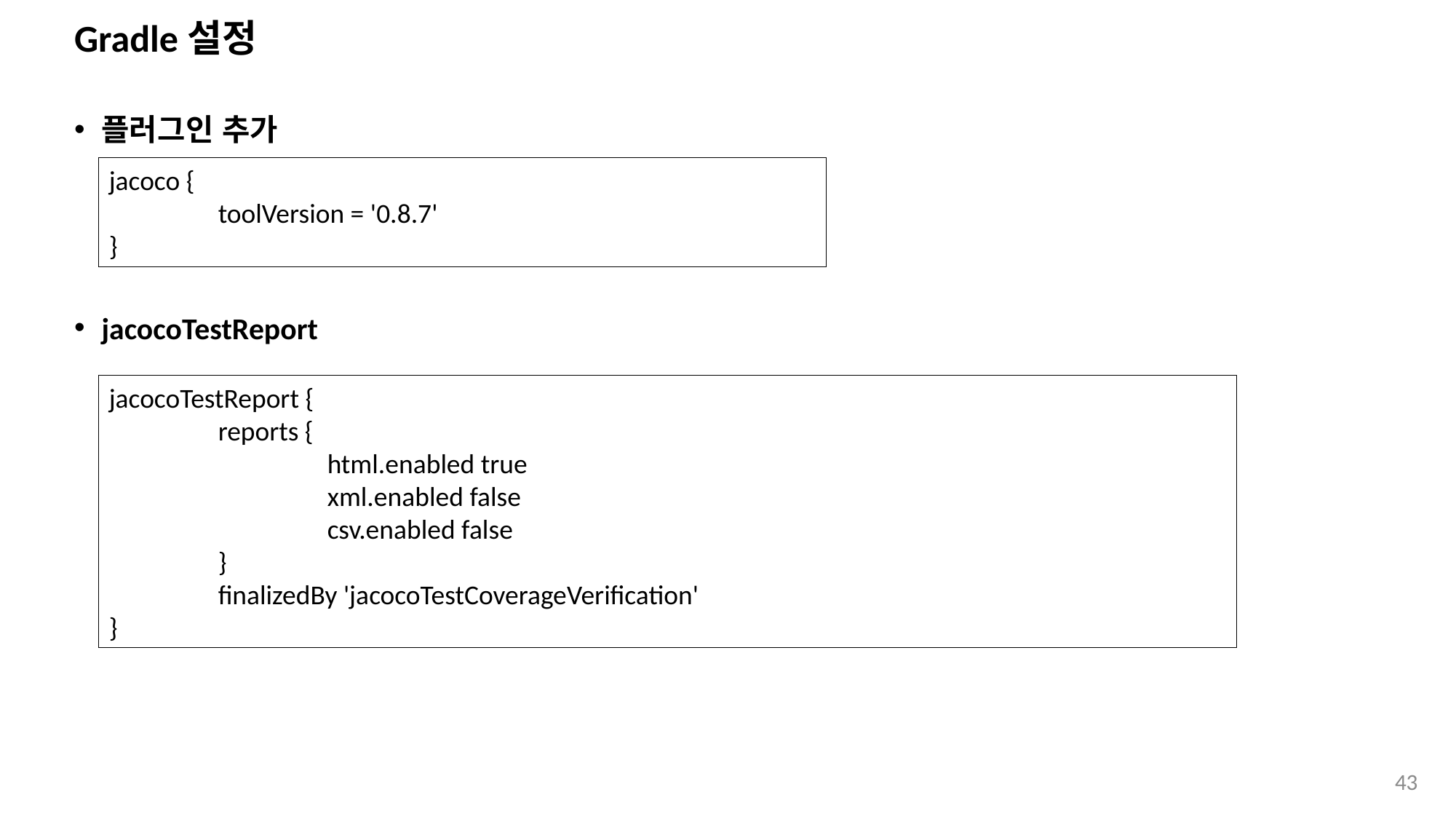

# Gradle설정
플러그인 추가

jacocoTestReport
jacoco {
	toolVersion = '0.8.7'
}
jacocoTestReport {
	reports {
		html.enabled true
		xml.enabled false
		csv.enabled false
	}
	finalizedBy 'jacocoTestCoverageVerification'
}
43